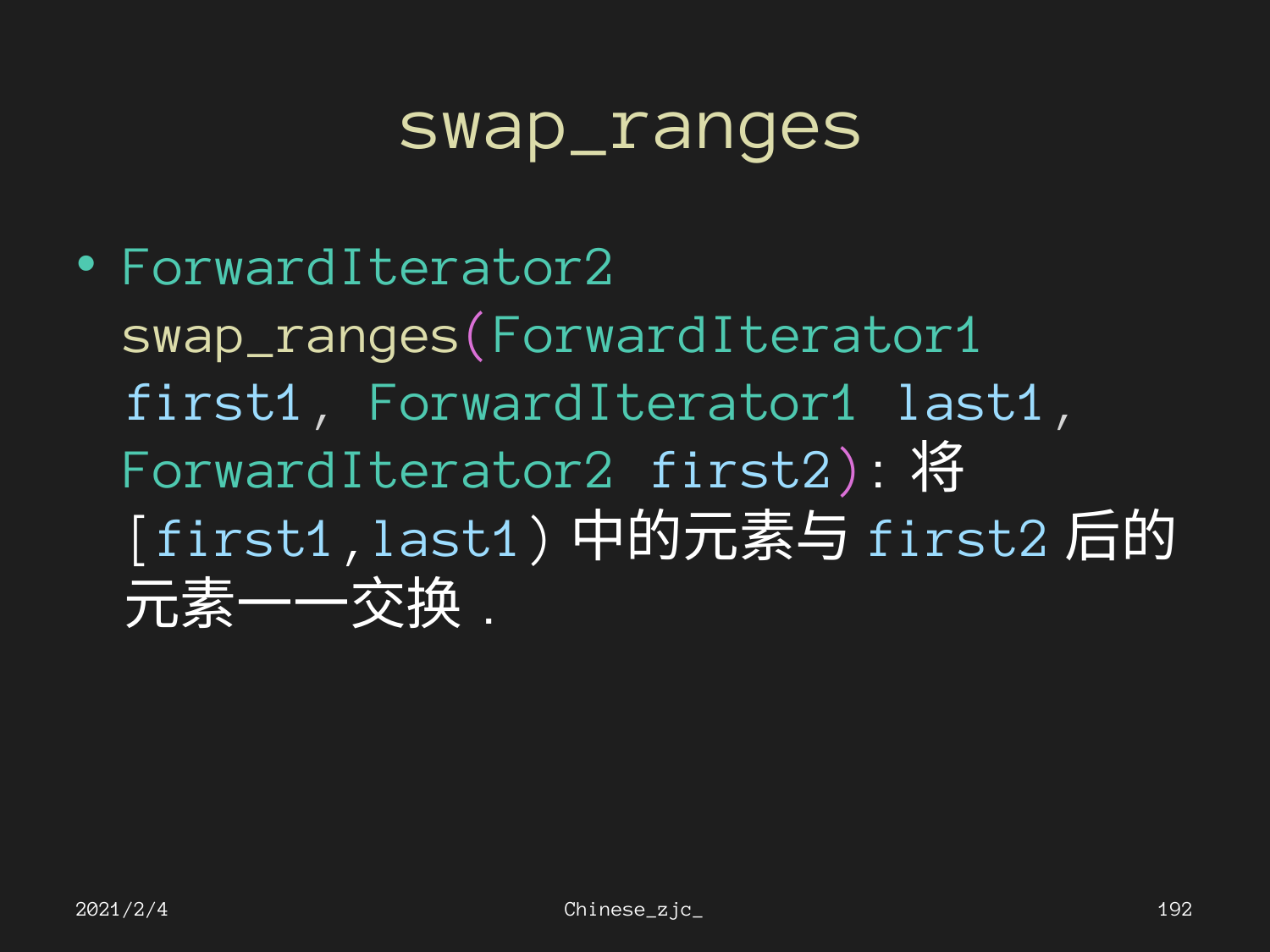

# swap_ranges
ForwardIterator2 swap_ranges(ForwardIterator1 first1, ForwardIterator1 last1, ForwardIterator2 first2):将[first1,last1)中的元素与first2后的元素一一交换.
2021/2/4
Chinese_zjc_
192